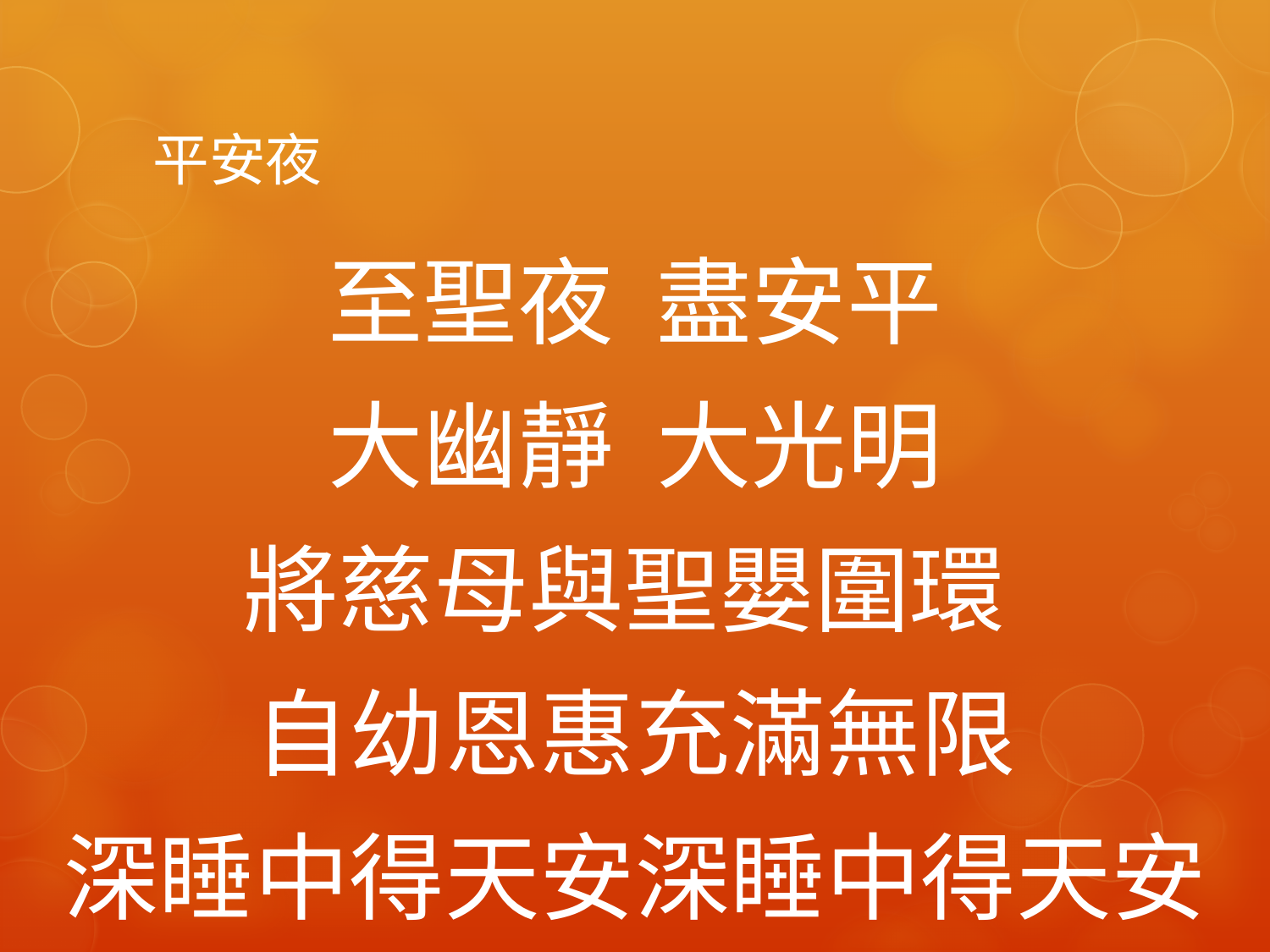

# 平安夜
至聖夜  盡安平
大幽靜  大光明
將慈母與聖嬰圍環
自幼恩惠充滿無限
深睡中得天安深睡中得天安